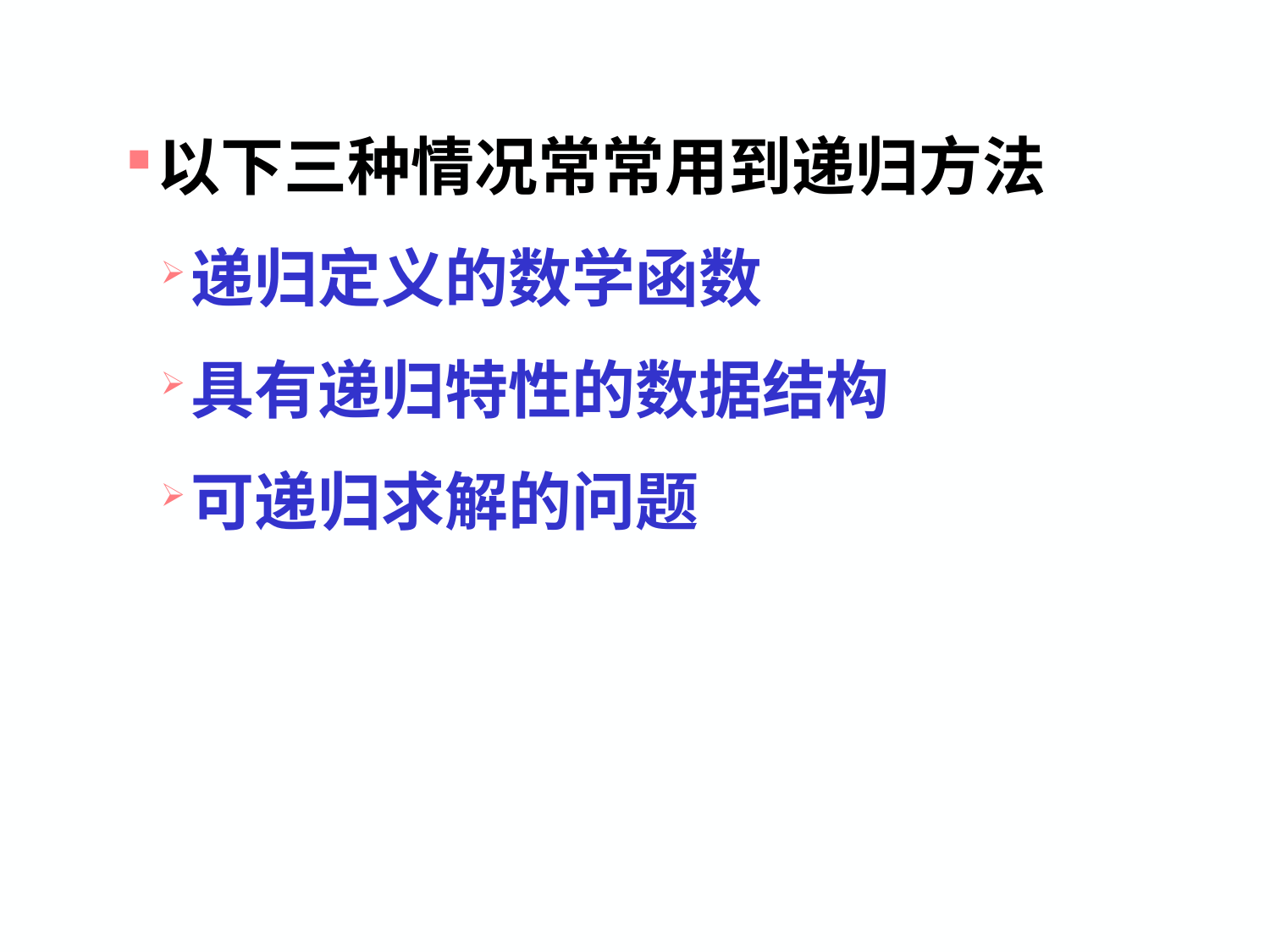

以下三种情况常常用到递归方法
递归定义的数学函数
具有递归特性的数据结构
可递归求解的问题